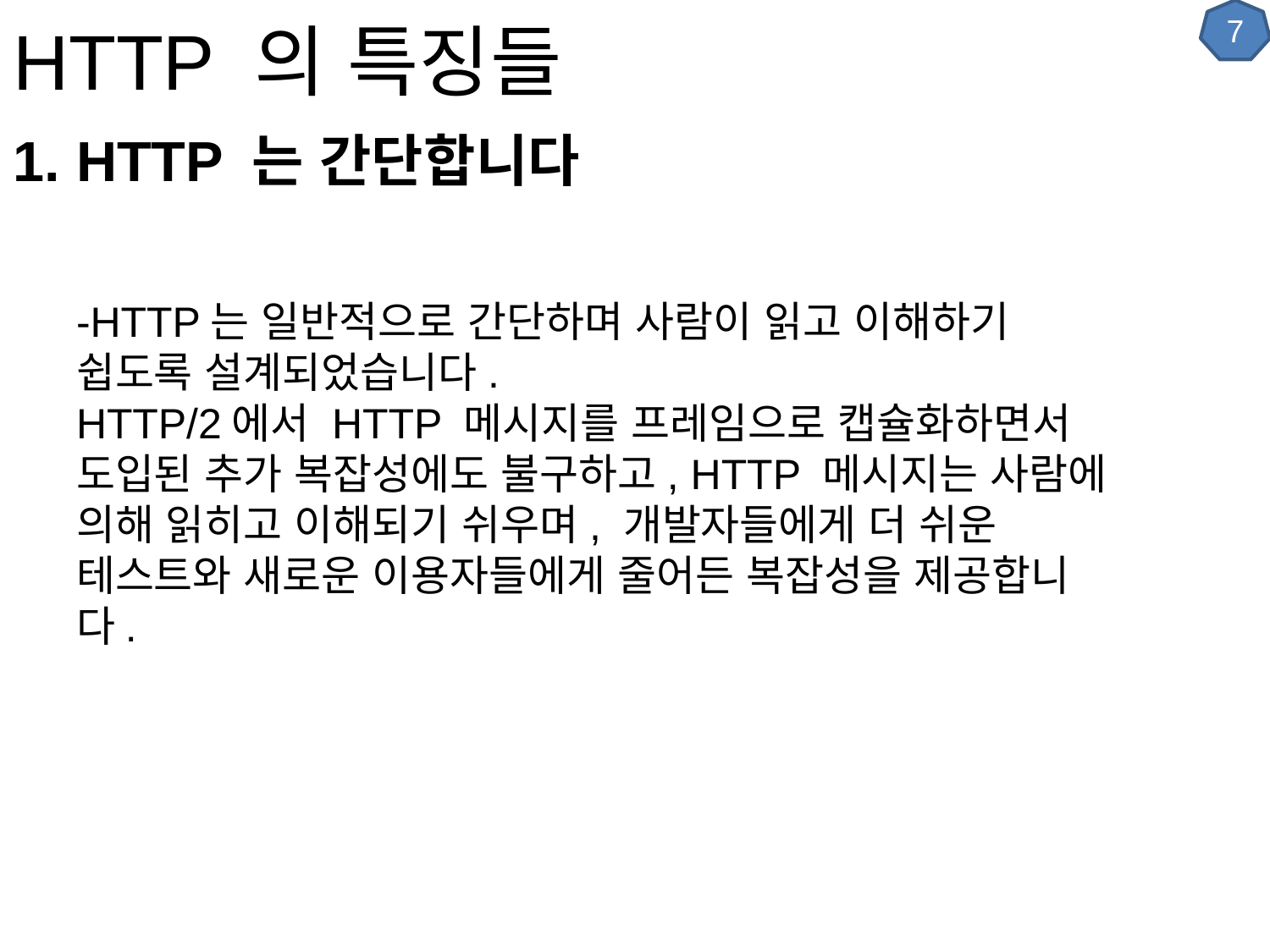

# HTTP 의 특징들
7
HTTP 는 간단합니다
-HTTP는 일반적으로 간단하며 사람이 읽고 이해하기 쉽도록 설계되었습니다.
HTTP/2에서 HTTP 메시지를 프레임으로 캡슐화하면서 도입된 추가 복잡성에도 불구하고, HTTP 메시지는 사람에 의해 읽히고 이해되기 쉬우며, 개발자들에게 더 쉬운 테스트와 새로운 이용자들에게 줄어든 복잡성을 제공합니다.